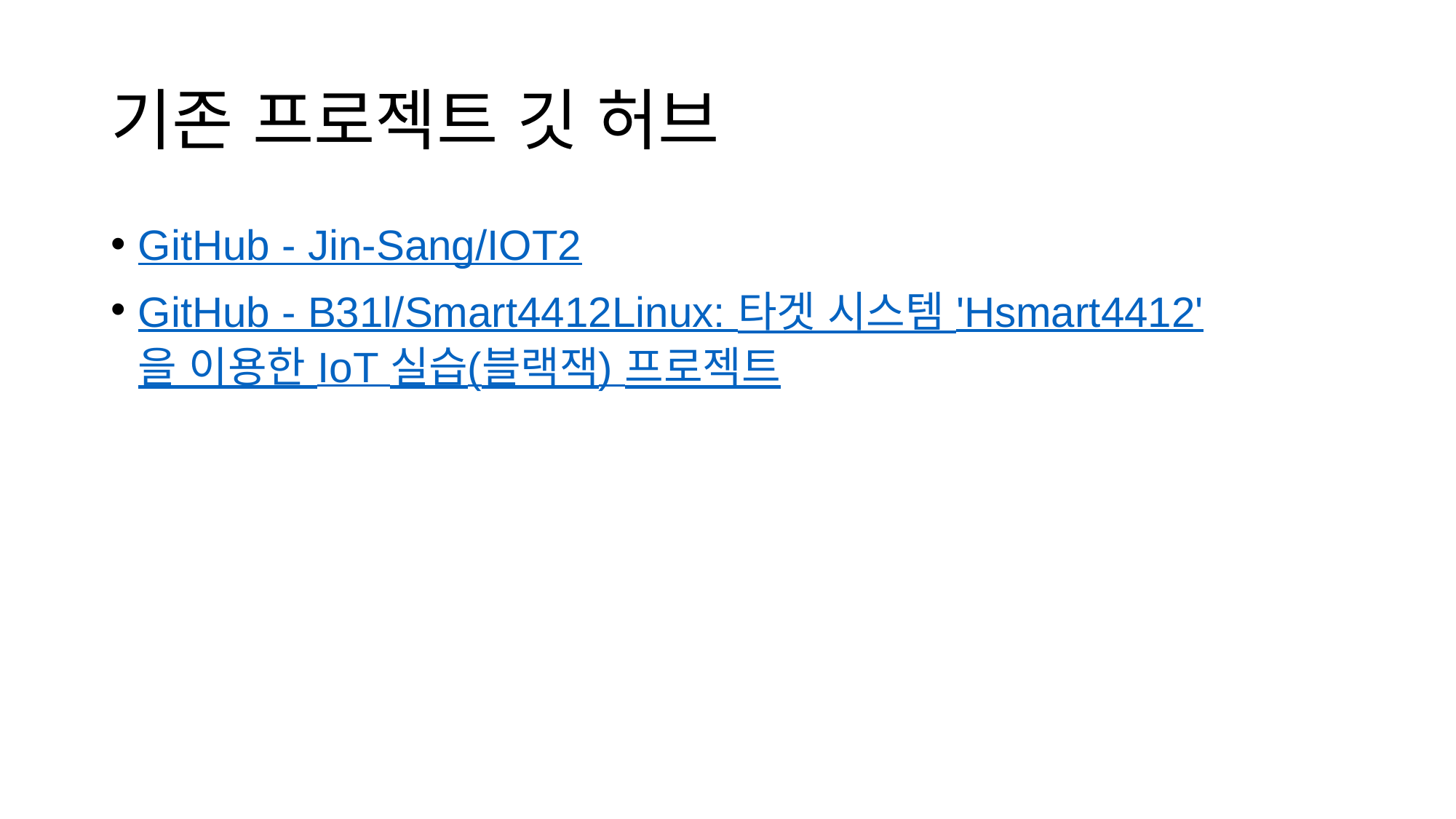

# 기존 프로젝트 깃 허브
GitHub - Jin-Sang/IOT2
GitHub - B31l/Smart4412Linux: 타겟 시스템 'Hsmart4412'을 이용한 IoT 실습(블랙잭) 프로젝트